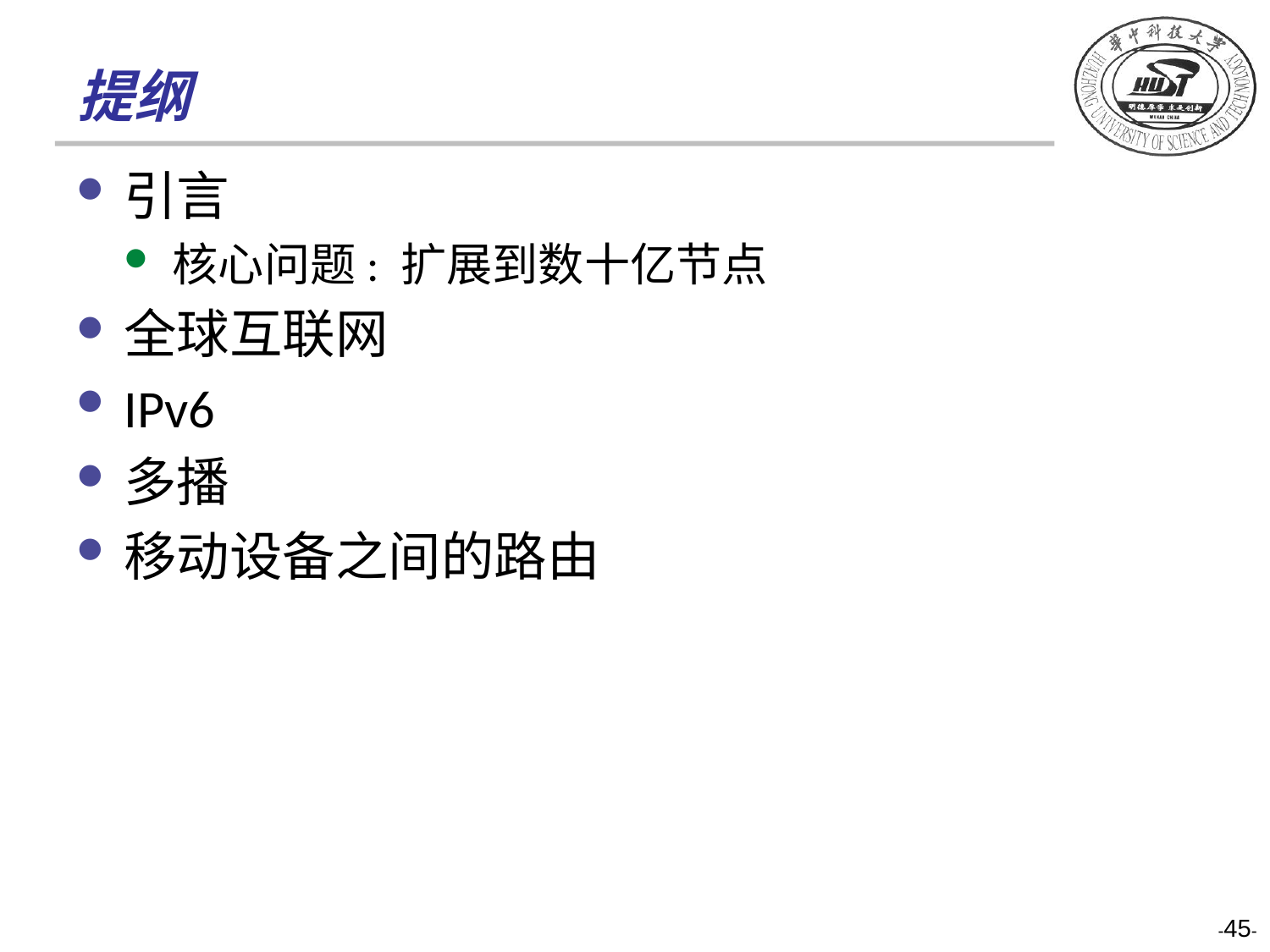

# 提纲
引言
核心问题: 扩展到数十亿节点
全球互联网
IPv6
多播
移动设备之间的路由
-45-